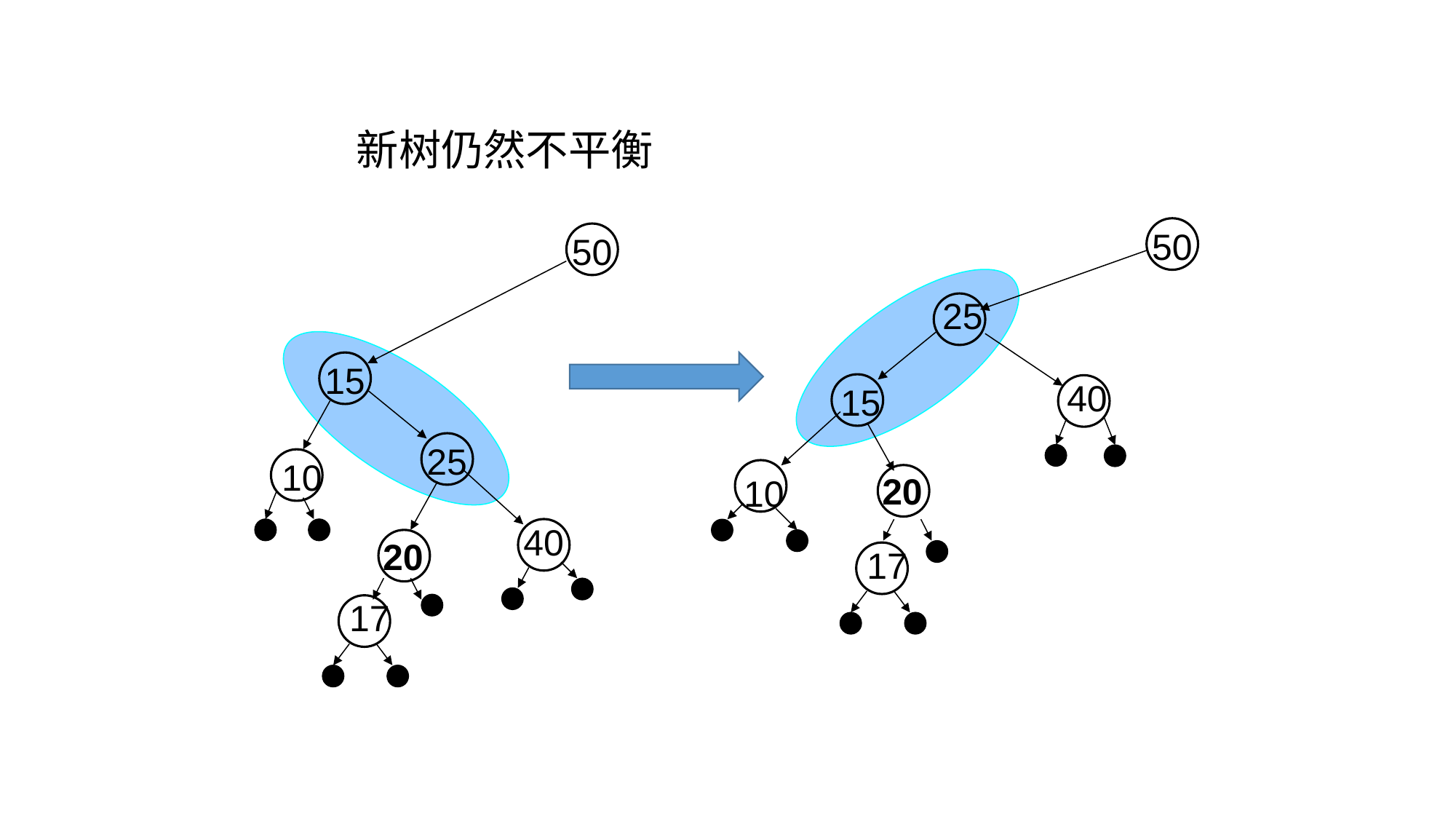

新树仍然不平衡
50

50

25

15

40
15

25

10

20

10

40

20

17

17